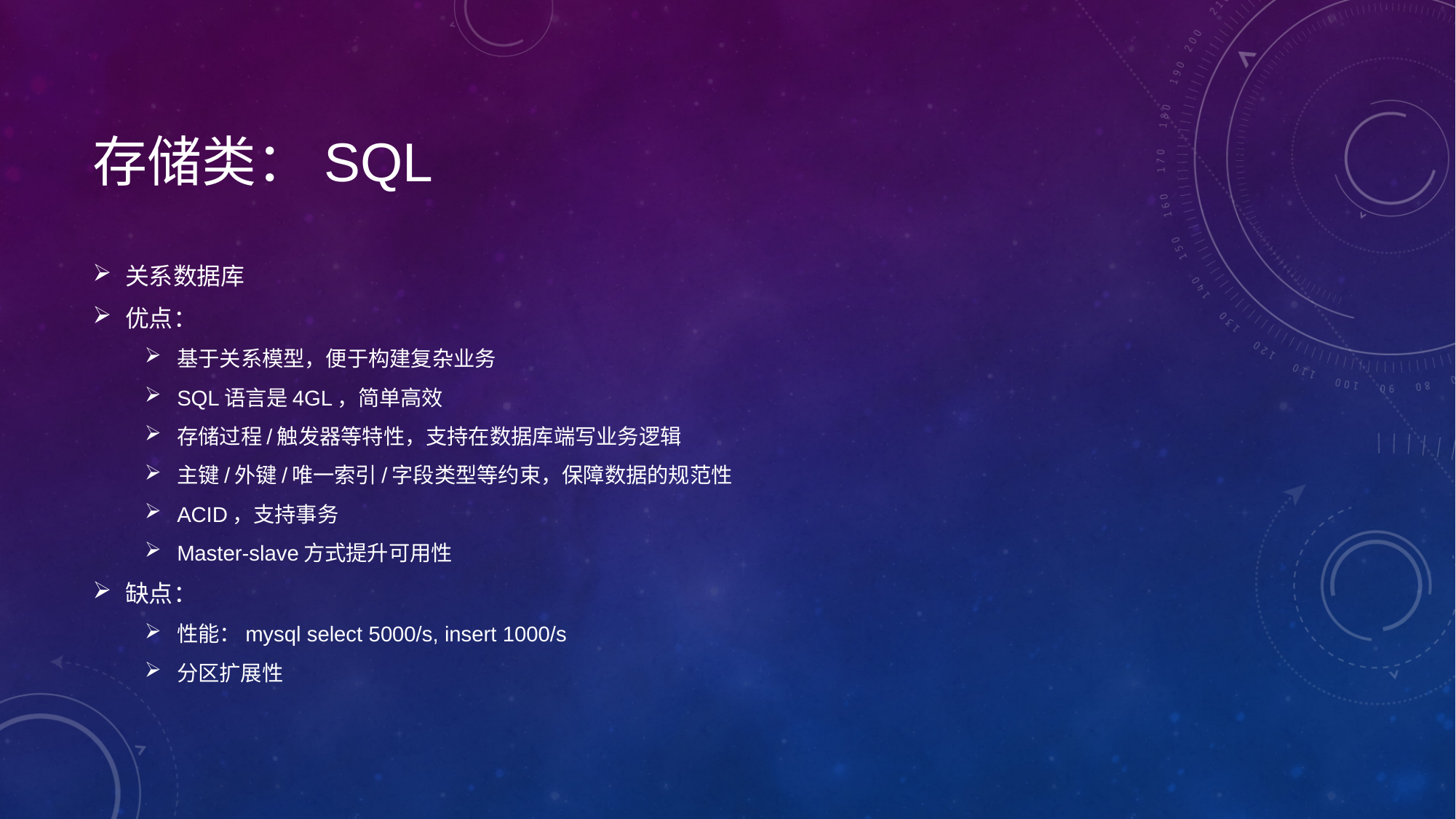

# 存储类：SQL
关系数据库
优点：
基于关系模型，便于构建复杂业务
SQL语言是4GL，简单高效
存储过程/触发器等特性，支持在数据库端写业务逻辑
主键/外键/唯一索引/字段类型等约束，保障数据的规范性
ACID，支持事务
Master-slave方式提升可用性
缺点：
性能：mysql select 5000/s, insert 1000/s
分区扩展性